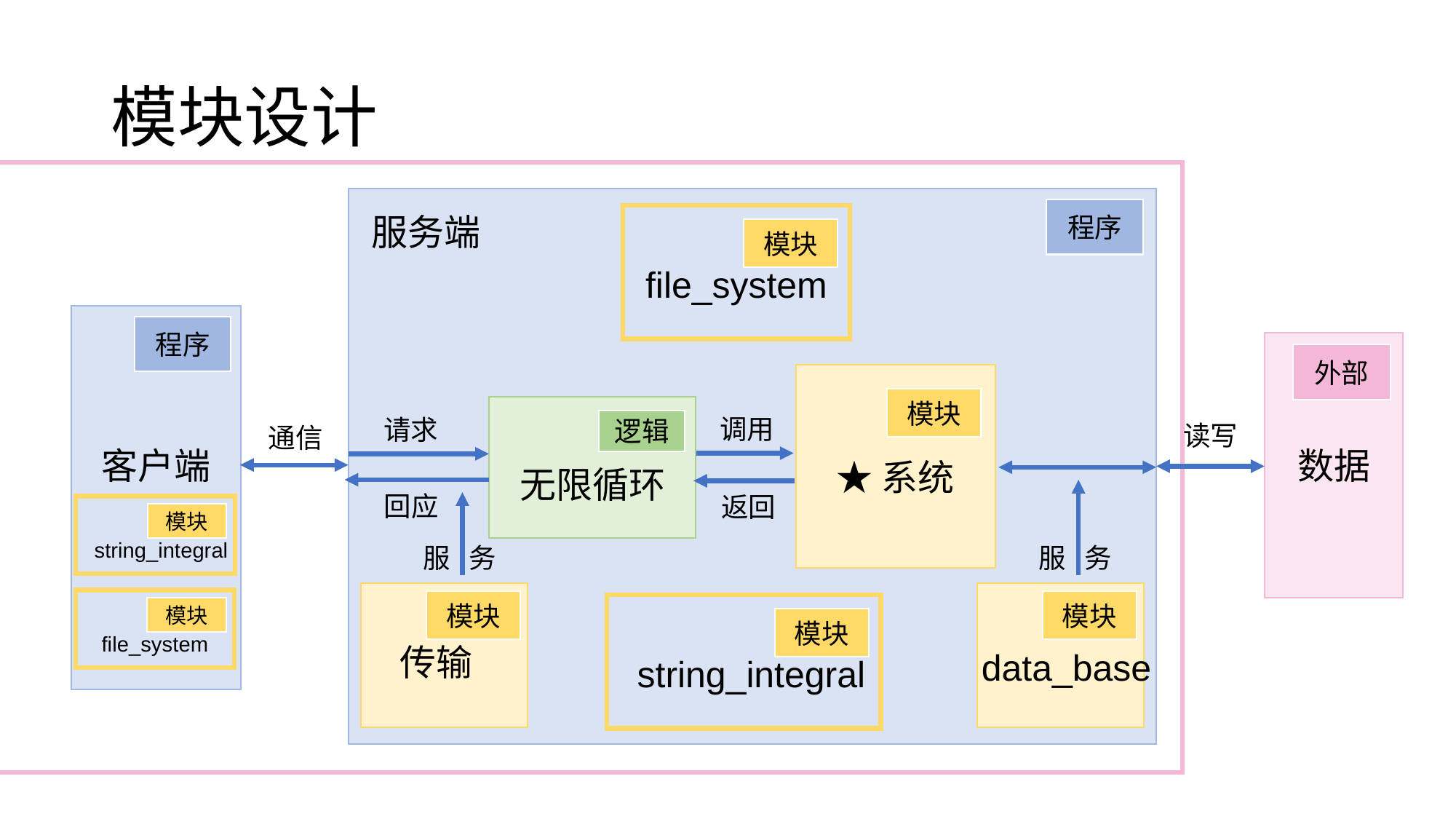

# 模块设计

程序
服务端

模块
file_system

程序

外部

模块

调用
请求
逻辑
读写
通信
客户端
数据
★系统
无限循环
回应
返回

模块
string_integral
服   务
服   务

模块
模块

模块
模块
file_system
传输
data_base
string_integral